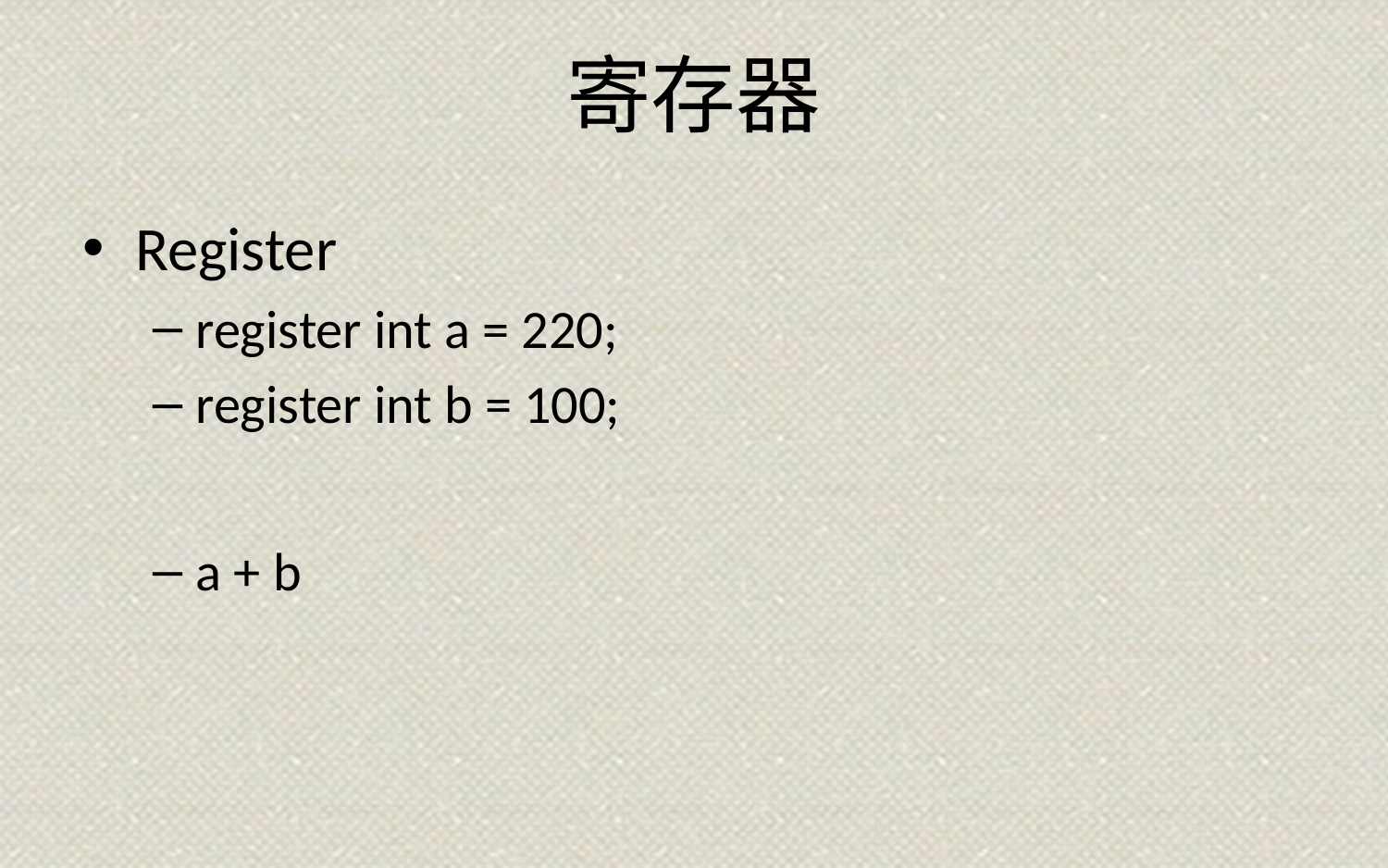

# 寄存器
Register
register int a = 220;
register int b = 100;

a + b